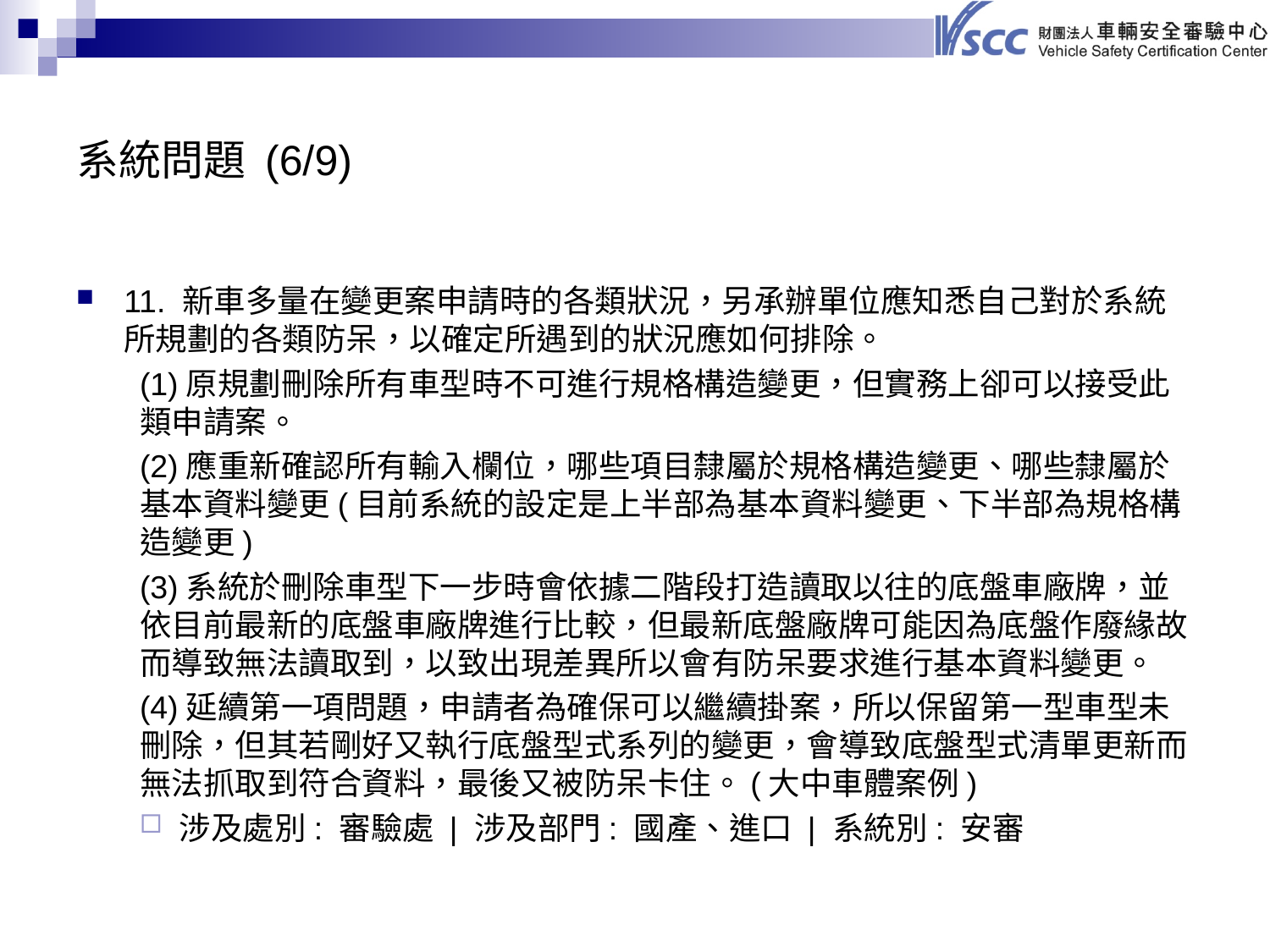

# 系統問題 (6/9)
11. 新車多量在變更案申請時的各類狀況，另承辦單位應知悉自己對於系統所規劃的各類防呆，以確定所遇到的狀況應如何排除。
(1)原規劃刪除所有車型時不可進行規格構造變更，但實務上卻可以接受此類申請案。
(2)應重新確認所有輸入欄位，哪些項目隸屬於規格構造變更、哪些隸屬於基本資料變更(目前系統的設定是上半部為基本資料變更、下半部為規格構造變更)
(3)系統於刪除車型下一步時會依據二階段打造讀取以往的底盤車廠牌，並依目前最新的底盤車廠牌進行比較，但最新底盤廠牌可能因為底盤作廢緣故而導致無法讀取到，以致出現差異所以會有防呆要求進行基本資料變更。
(4)延續第一項問題，申請者為確保可以繼續掛案，所以保留第一型車型未刪除，但其若剛好又執行底盤型式系列的變更，會導致底盤型式清單更新而無法抓取到符合資料，最後又被防呆卡住。(大中車體案例)
涉及處別: 審驗處 | 涉及部門: 國產、進口 | 系統別: 安審